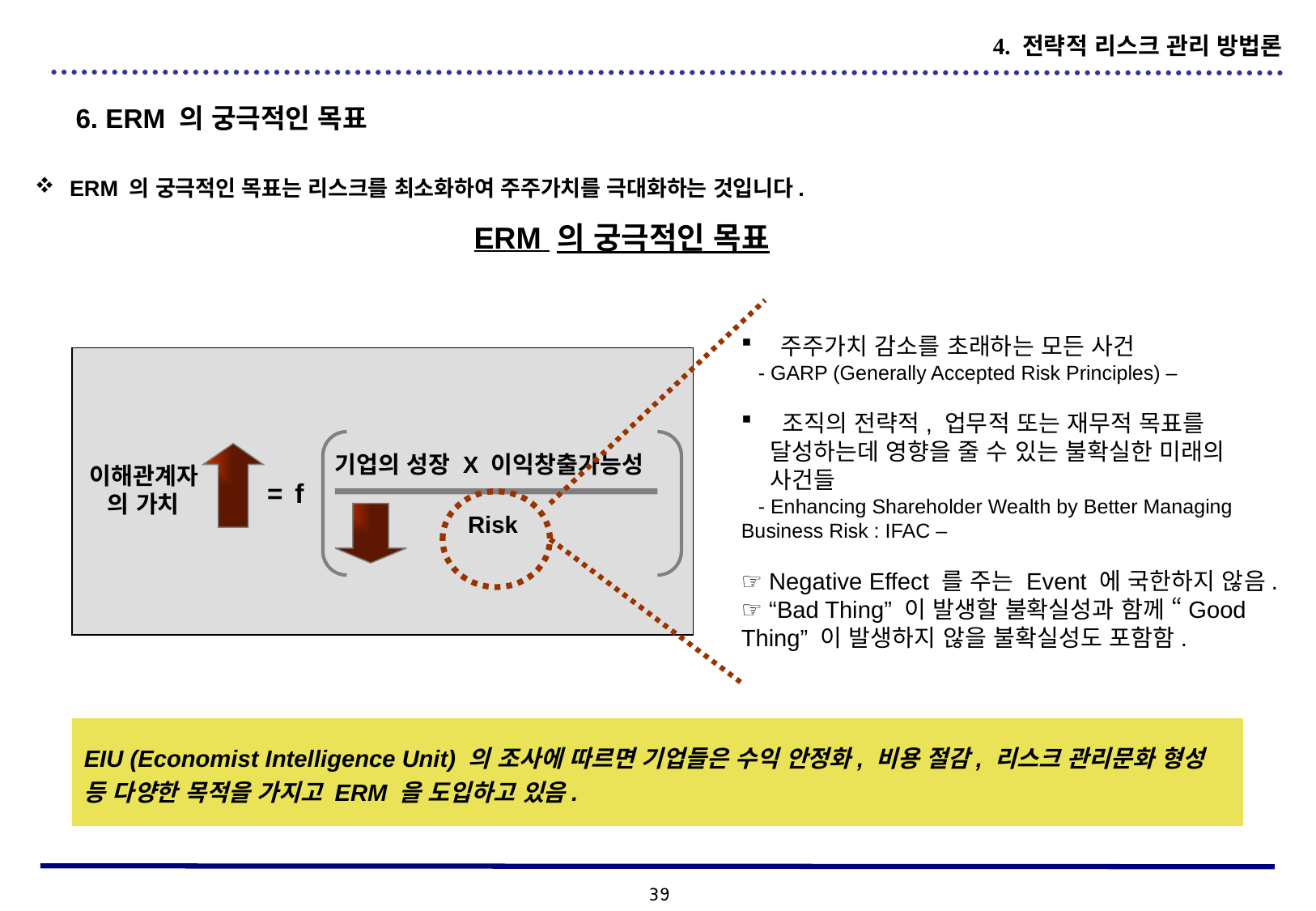

4. 전략적 리스크 관리 방법론
6. ERM 의 궁극적인 목표
 ERM 의 궁극적인 목표는 리스크를 최소화하여 주주가치를 극대화하는 것입니다.
ERM 의 궁극적인 목표

 주주가치 감소를 초래하는 모든 사건
   - GARP (Generally Accepted Risk Principles) –

 조직의 전략적, 업무적 또는 재무적 목표를 달성하는데 영향을 줄 수 있는 불확실한 미래의 사건들
   - Enhancing Shareholder Wealth by Better Managing Business Risk : IFAC –

☞ Negative Effect 를 주는 Event 에 국한하지 않음.
☞ “Bad Thing” 이 발생할 불확실성과 함께 “Good Thing” 이 발생하지 않을 불확실성도 포함함.

기업의 성장 X 이익창출가능성
이해관계자의 가치
=
f

Risk

EIU (Economist Intelligence Unit) 의 조사에 따르면 기업들은 수익 안정화, 비용 절감, 리스크 관리문화 형성 등 다양한 목적을 가지고 ERM 을 도입하고 있음.